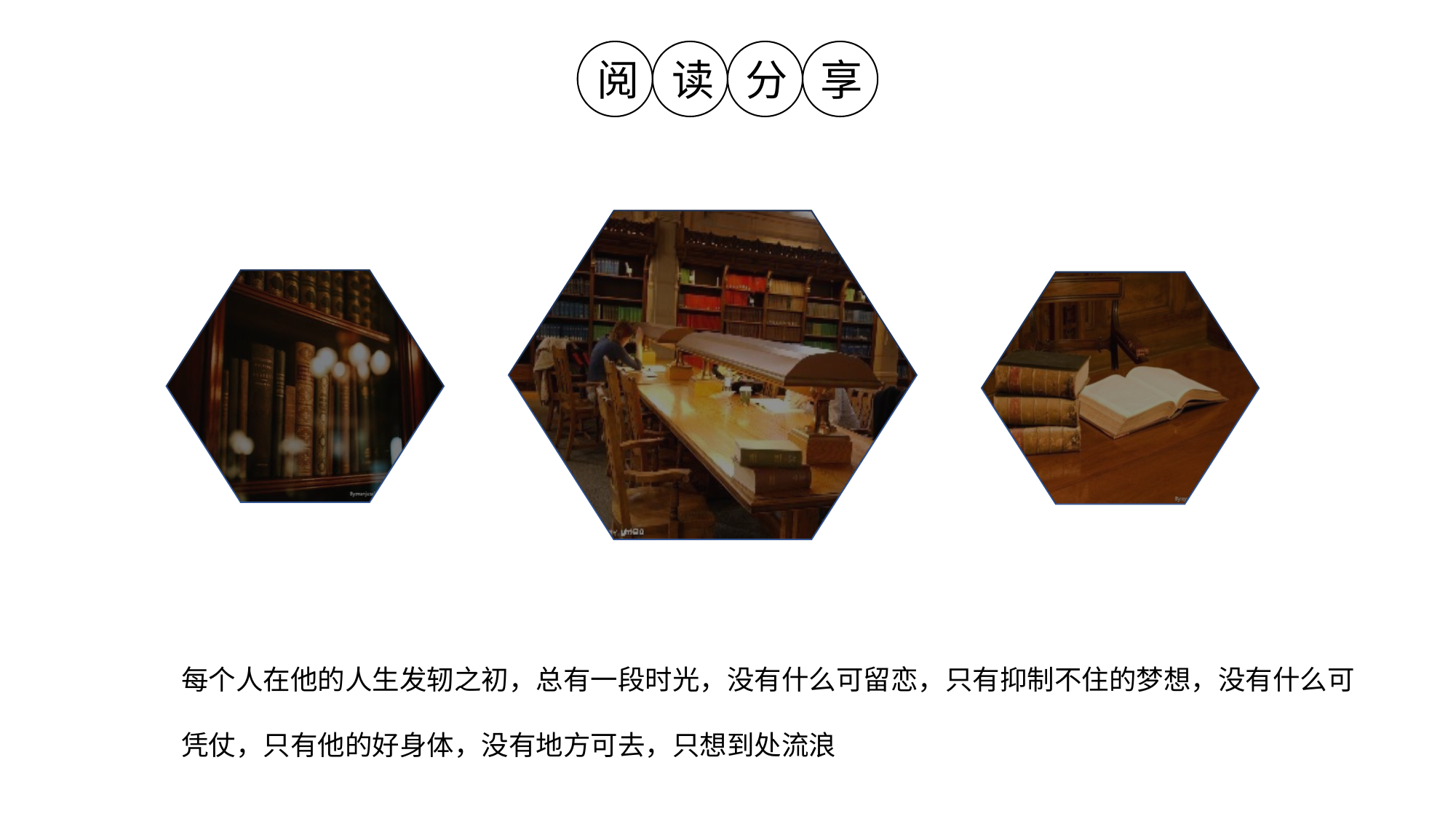

阅
读
分
享

每个人在他的人生发轫之初，总有一段时光，没有什么可留恋，只有抑制不住的梦想，没有什么可凭仗，只有他的好身体，没有地方可去，只想到处流浪
延迟